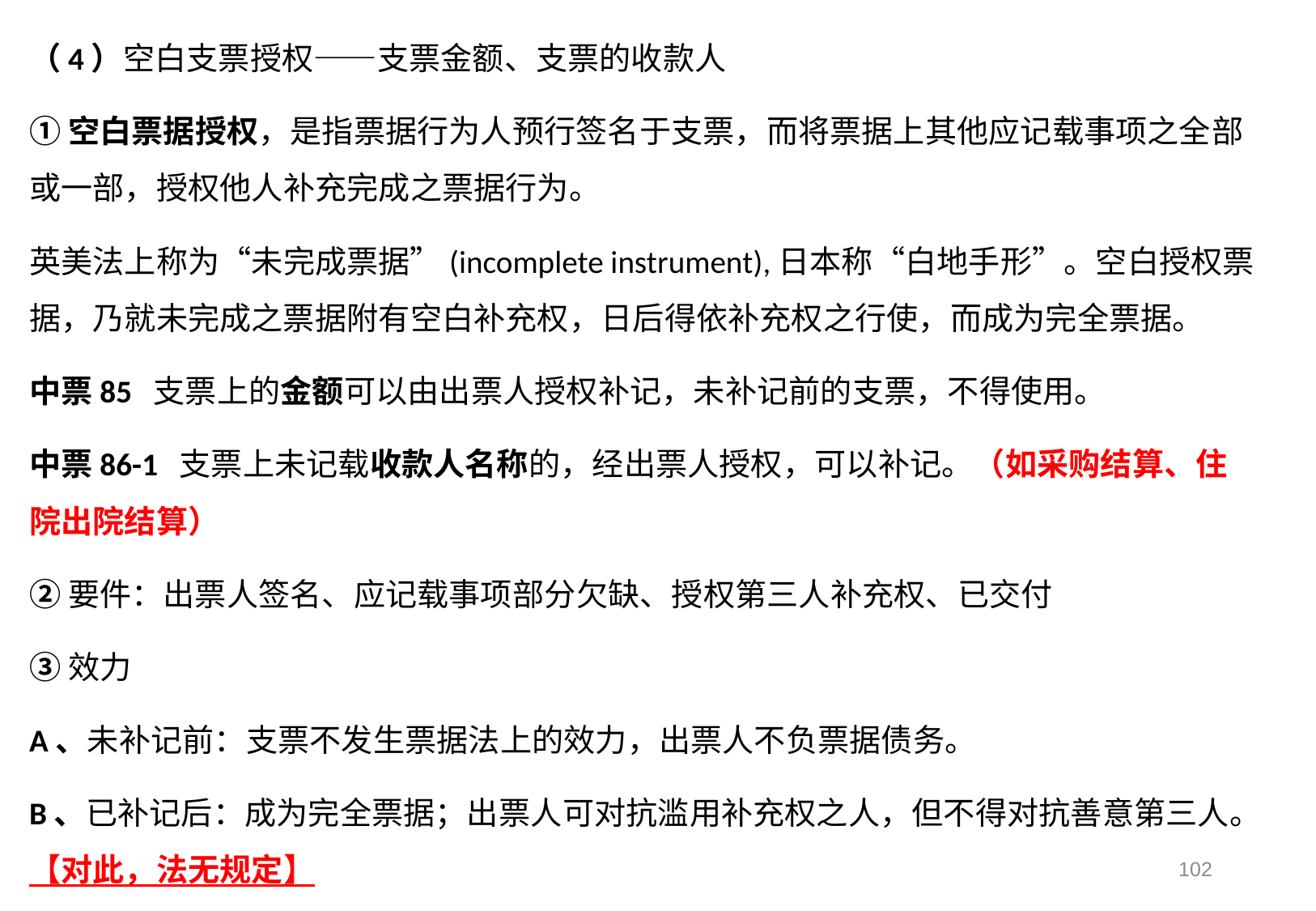

（4）空白支票授权——支票金额、支票的收款人
①空白票据授权，是指票据行为人预行签名于支票，而将票据上其他应记载事项之全部或一部，授权他人补充完成之票据行为。
英美法上称为“未完成票据”(incomplete instrument),日本称“白地手形”。空白授权票据，乃就未完成之票据附有空白补充权，日后得依补充权之行使，而成为完全票据。
中票85  支票上的金额可以由出票人授权补记，未补记前的支票，不得使用。
中票86-1  支票上未记载收款人名称的，经出票人授权，可以补记。（如采购结算、住院出院结算）
②要件：出票人签名、应记载事项部分欠缺、授权第三人补充权、已交付
③效力
A、未补记前：支票不发生票据法上的效力，出票人不负票据债务。
B、已补记后：成为完全票据；出票人可对抗滥用补充权之人，但不得对抗善意第三人。【对此，法无规定】
102